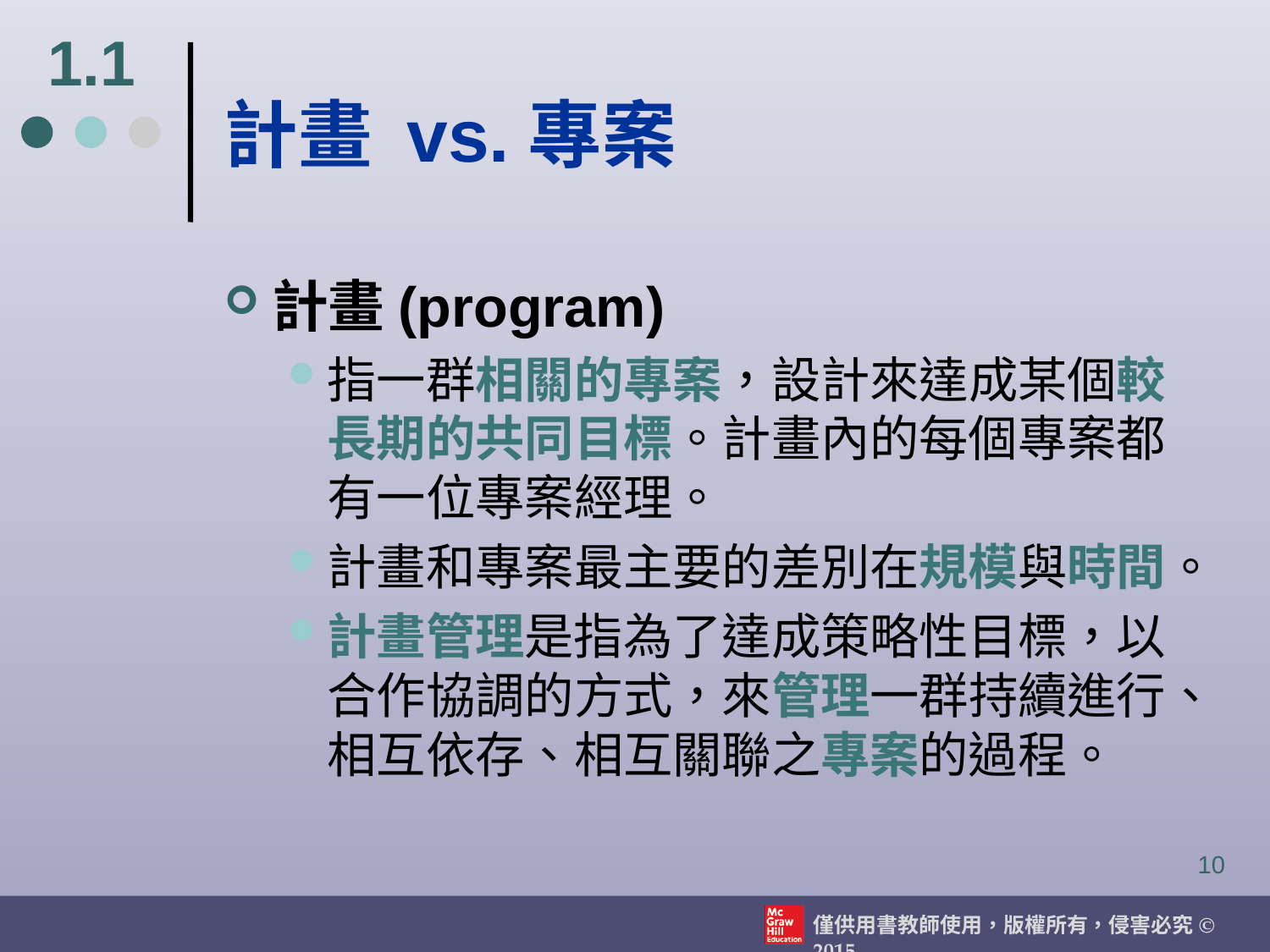

1.1
# 計畫 vs.專案
計畫(program)
指一群相關的專案，設計來達成某個較長期的共同目標。計畫內的每個專案都有一位專案經理。
計畫和專案最主要的差別在規模與時間。
計畫管理是指為了達成策略性目標，以合作協調的方式，來管理一群持續進行、相互依存、相互關聯之專案的過程。
10